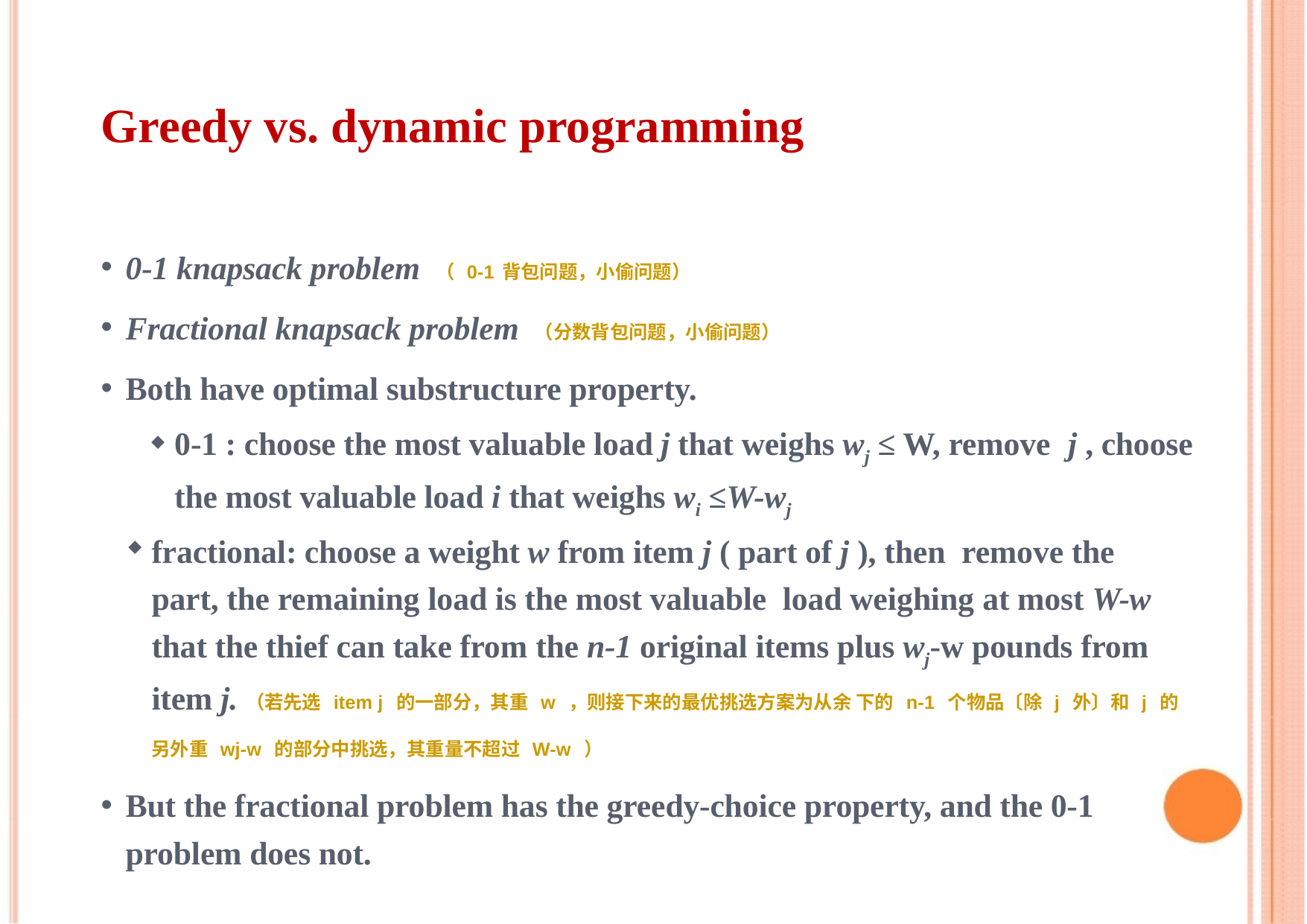

# Greedy vs. dynamic programming
0-1 knapsack problem （ 0-1背包问题，小偷问题）
Fractional knapsack problem （分数背包问题，小偷问题）
Both have optimal substructure property.
0-1 : choose the most valuable load j that weighs wj ≤ W, remove	j , choose the most valuable load i that weighs wi ≤W-wj
fractional: choose a weight w from item j ( part of j ), then  remove the part, the remaining load is the most valuable  load weighing at most W-w that the thief can take from the n-1 original items plus wj-w pounds from item j.（若先选 item j 的一部分，其重 w ，则接下来的最优挑选方案为从余 下的 n-1 个物品〔除 j 外〕和 j 的另外重 wj-w 的部分中挑选，其重量不超过 W-w ）
But the fractional problem has the greedy-choice property, and the 0-1 problem does not.

35